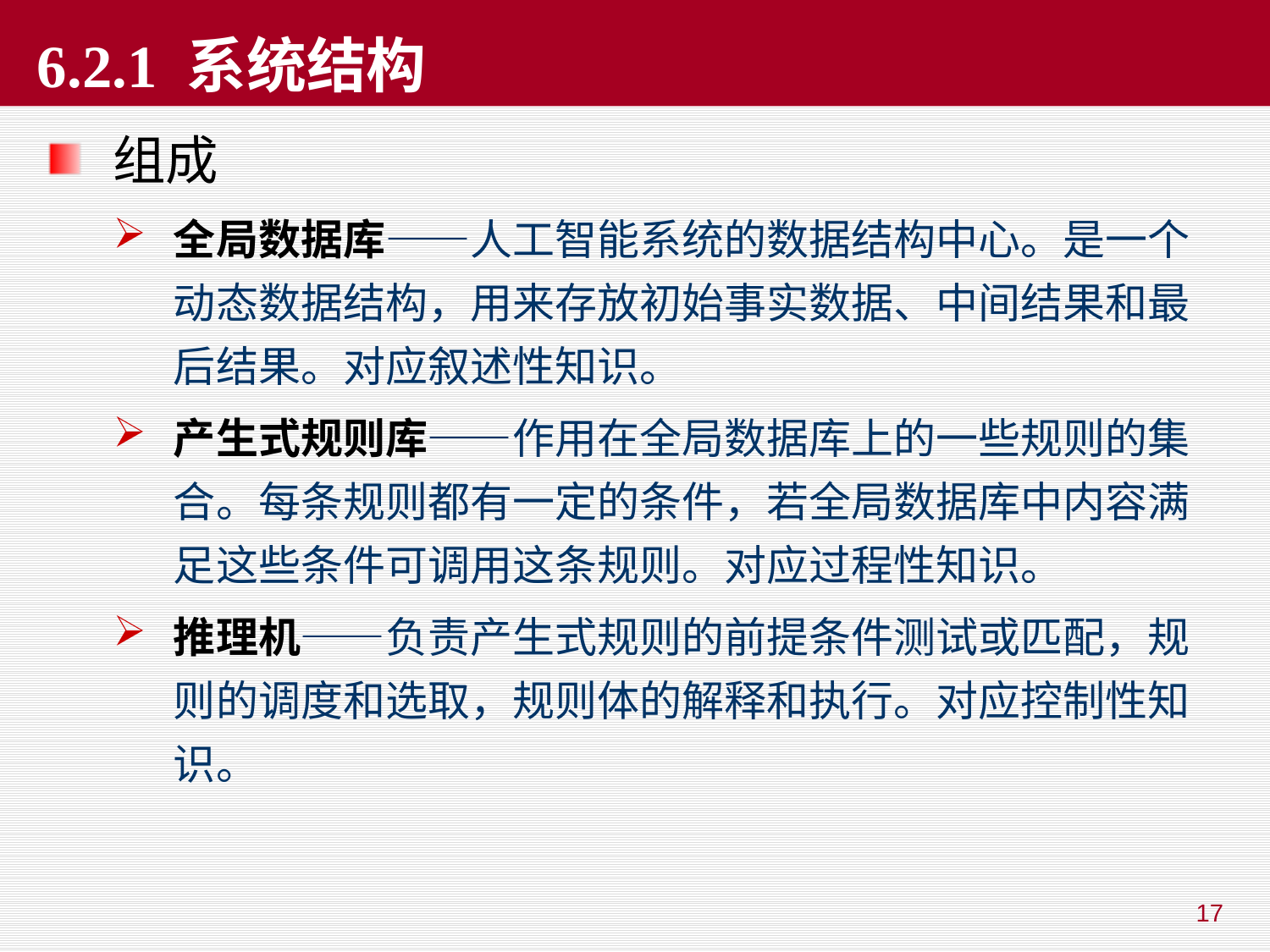

# 6.2.1 系统结构
组成
全局数据库——人工智能系统的数据结构中心。是一个动态数据结构，用来存放初始事实数据、中间结果和最后结果。对应叙述性知识。
产生式规则库——作用在全局数据库上的一些规则的集合。每条规则都有一定的条件，若全局数据库中内容满足这些条件可调用这条规则。对应过程性知识。
推理机——负责产生式规则的前提条件测试或匹配，规则的调度和选取，规则体的解释和执行。对应控制性知识。
17